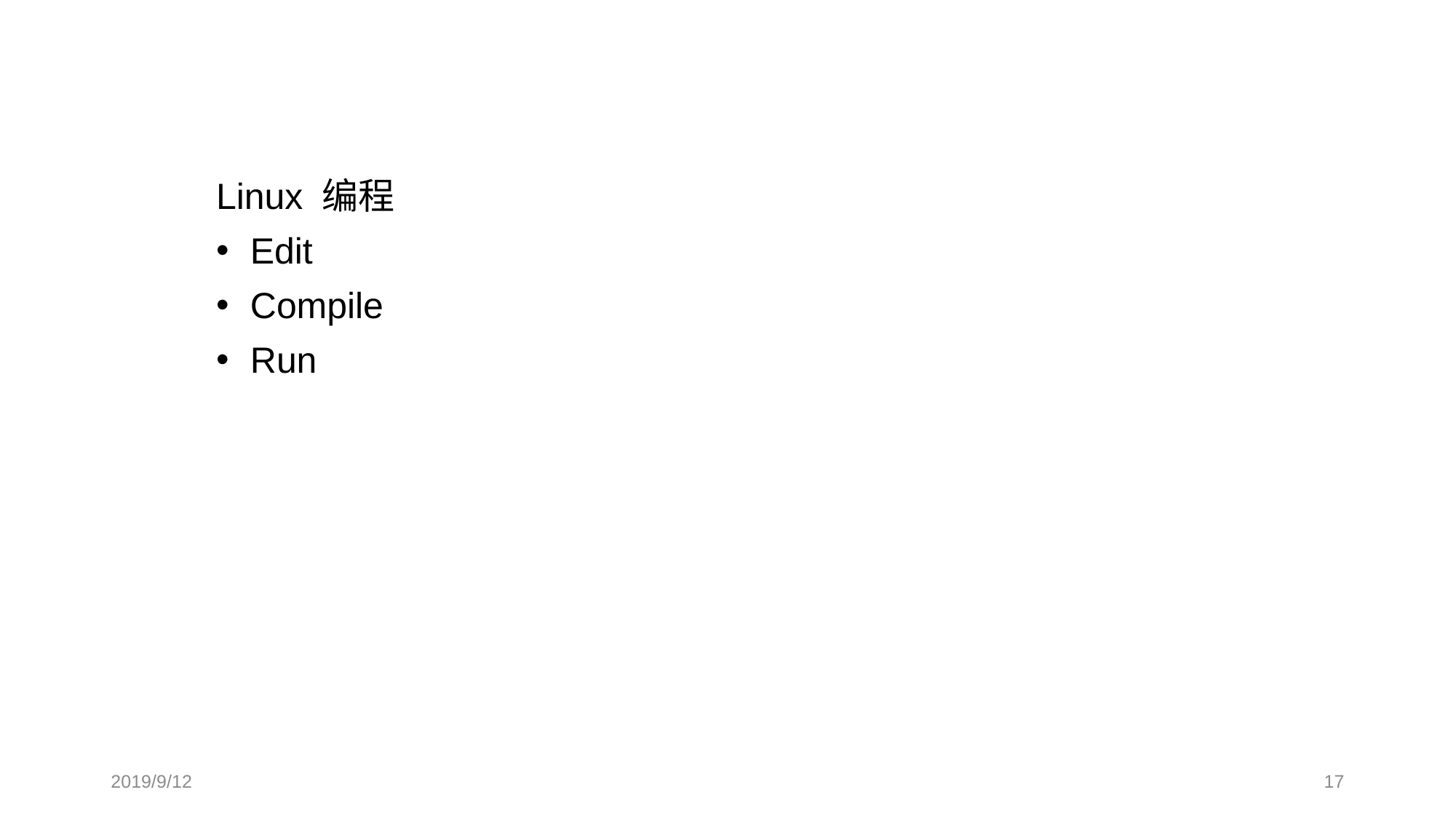

Linux 编程
Edit
Compile
Run
2019/9/12
17